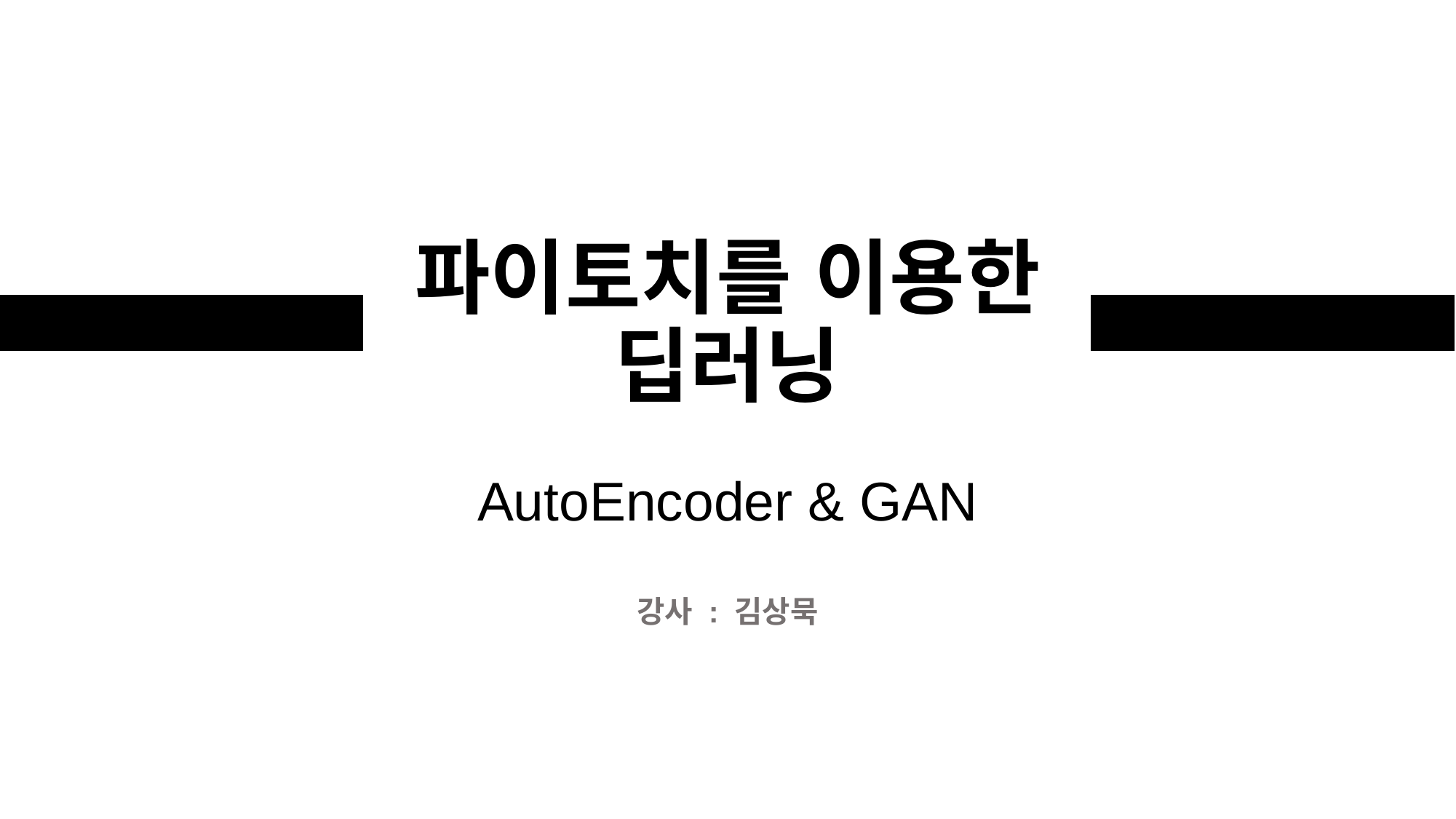

# 파이토치를 이용한 딥러닝

AutoEncoder & GAN

강사 : 김상묵